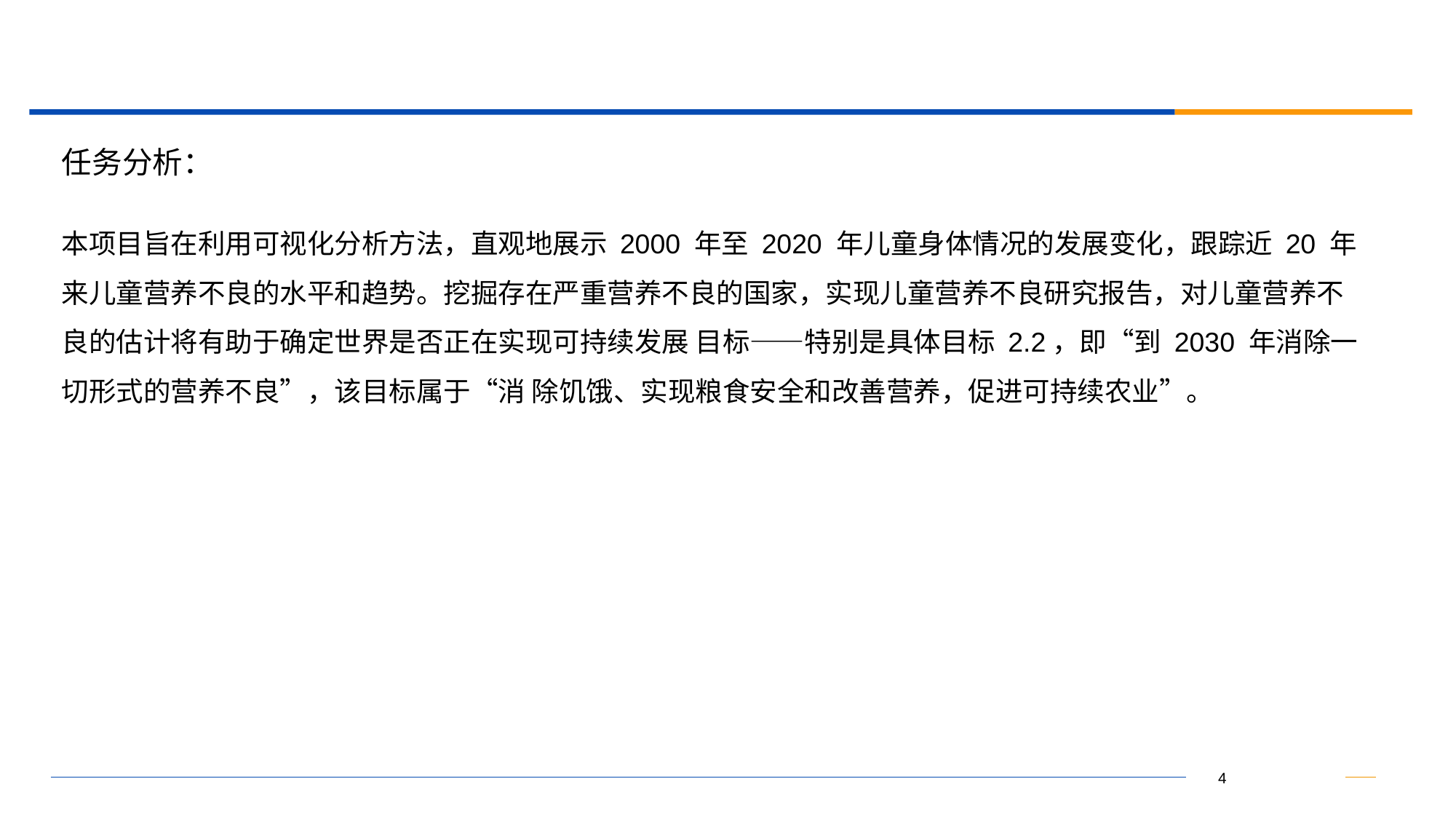

任务分析：
本项目旨在利用可视化分析方法，直观地展示 2000 年至 2020 年儿童身体情况的发展变化，跟踪近 20 年来儿童营养不良的水平和趋势。挖掘存在严重营养不良的国家，实现儿童营养不良研究报告，对儿童营养不良的估计将有助于确定世界是否正在实现可持续发展 目标——特别是具体目标 2.2，即“到 2030 年消除一切形式的营养不良”，该目标属于“消 除饥饿、实现粮食安全和改善营养，促进可持续农业”。